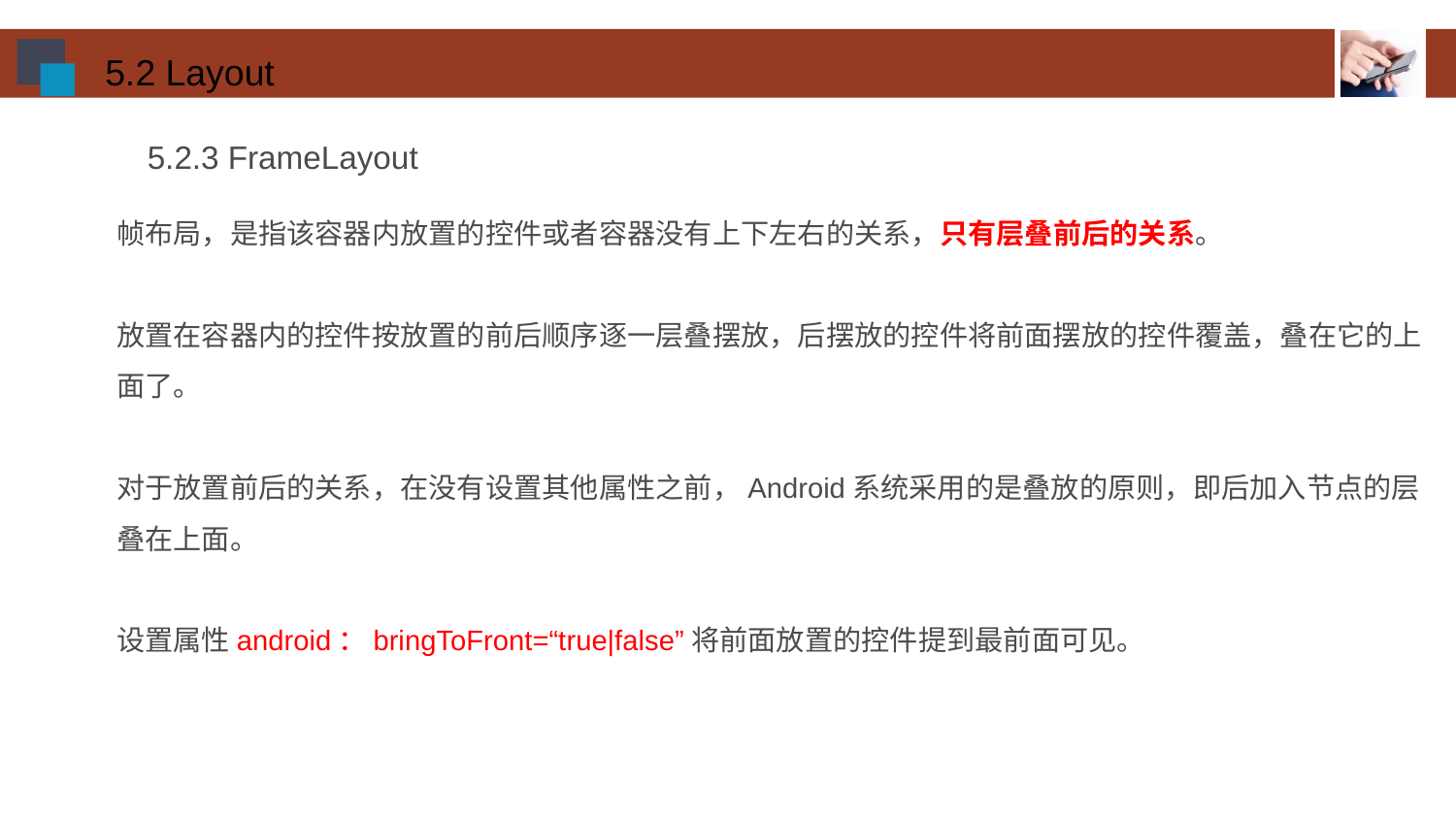

5.2 Layout

5.2.3 FrameLayout

帧布局，是指该容器内放置的控件或者容器没有上下左右的关系，只有层叠前后的关系。

放置在容器内的控件按放置的前后顺序逐一层叠摆放，后摆放的控件将前面摆放的控件覆盖，叠在它的上面了。

对于放置前后的关系，在没有设置其他属性之前，Android系统采用的是叠放的原则，即后加入节点的层叠在上面。

设置属性android：bringToFront=“true|false”将前面放置的控件提到最前面可见。